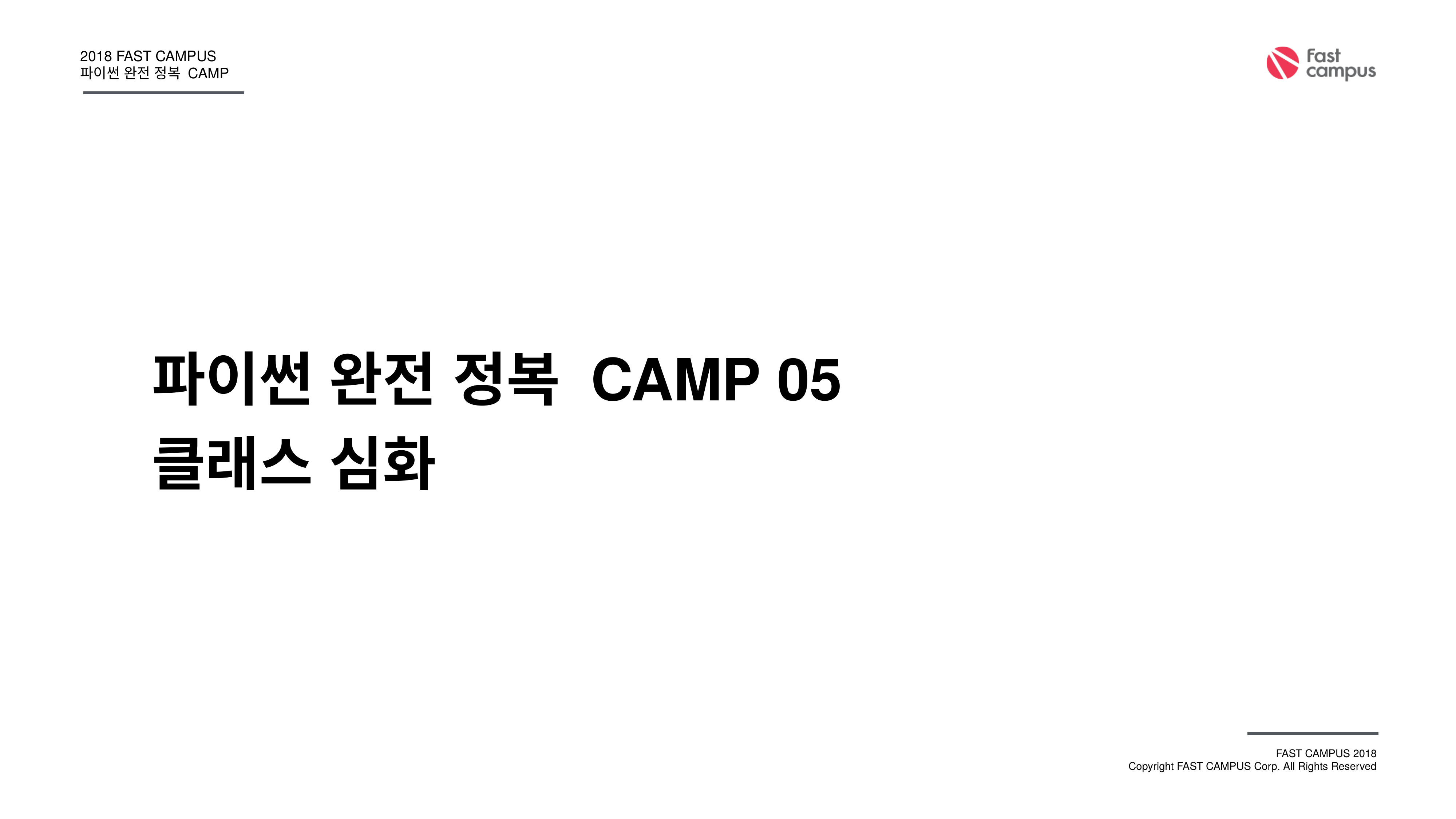

파이썬 완전 정복 CAMP 05
클래스 심화